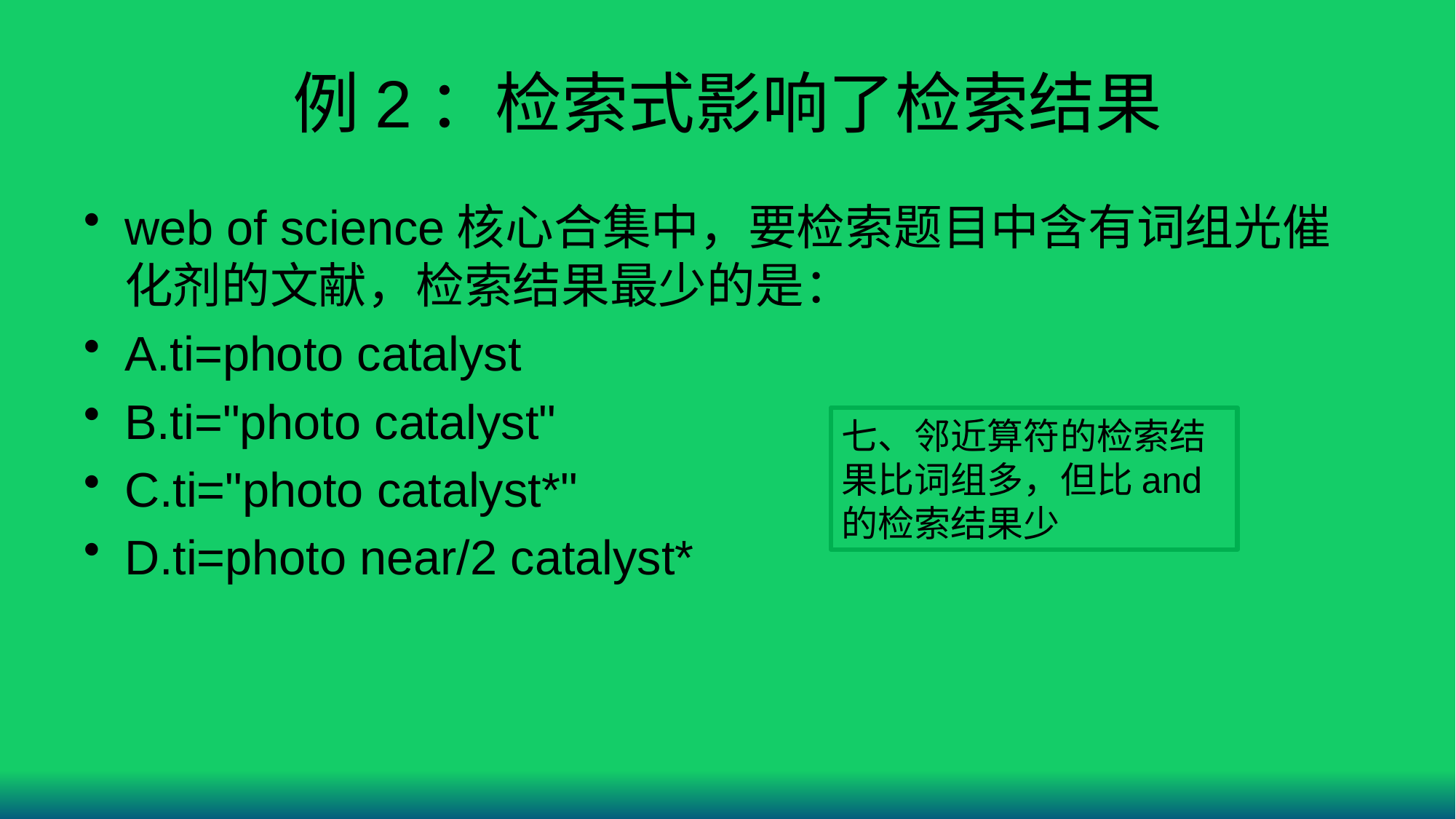

# 例2：检索式影响了检索结果
web of science核心合集中，要检索题目中含有词组光催化剂的文献，检索结果最少的是：
A.ti=photo catalyst
B.ti="photo catalyst"
C.ti="photo catalyst*"
D.ti=photo near/2 catalyst*
七、邻近算符的检索结果比词组多，但比and的检索结果少